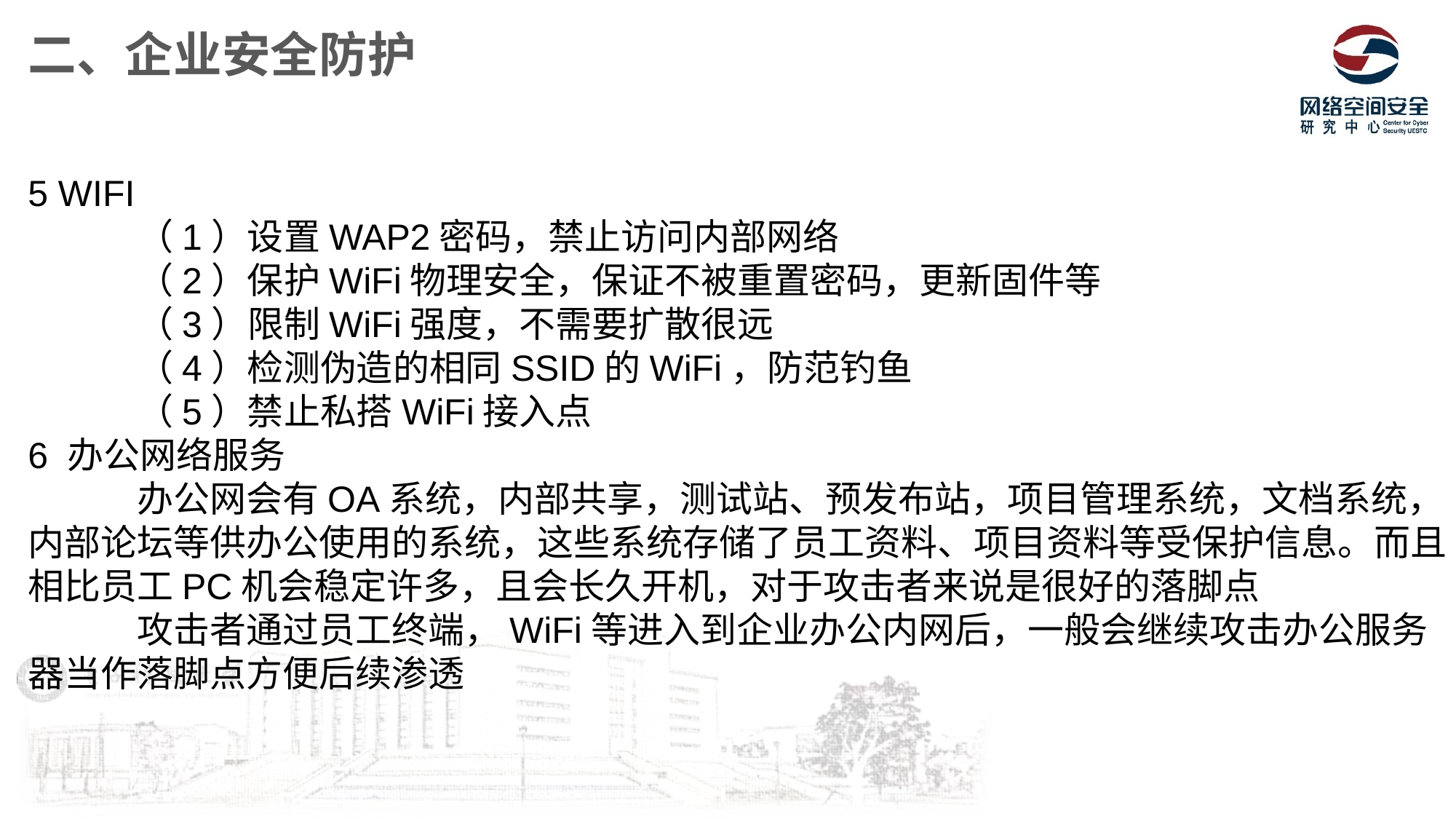

二、企业安全防护
5 WIFI
	（1）设置WAP2密码，禁止访问内部网络
	（2）保护WiFi物理安全，保证不被重置密码，更新固件等
	（3）限制WiFi强度，不需要扩散很远
	（4）检测伪造的相同SSID的WiFi，防范钓鱼
	（5）禁止私搭WiFi接入点
6 办公网络服务
	办公网会有OA系统，内部共享，测试站、预发布站，项目管理系统，文档系统，内部论坛等供办公使用的系统，这些系统存储了员工资料、项目资料等受保护信息。而且相比员工PC机会稳定许多，且会长久开机，对于攻击者来说是很好的落脚点
	攻击者通过员工终端，WiFi等进入到企业办公内网后，一般会继续攻击办公服务器当作落脚点方便后续渗透